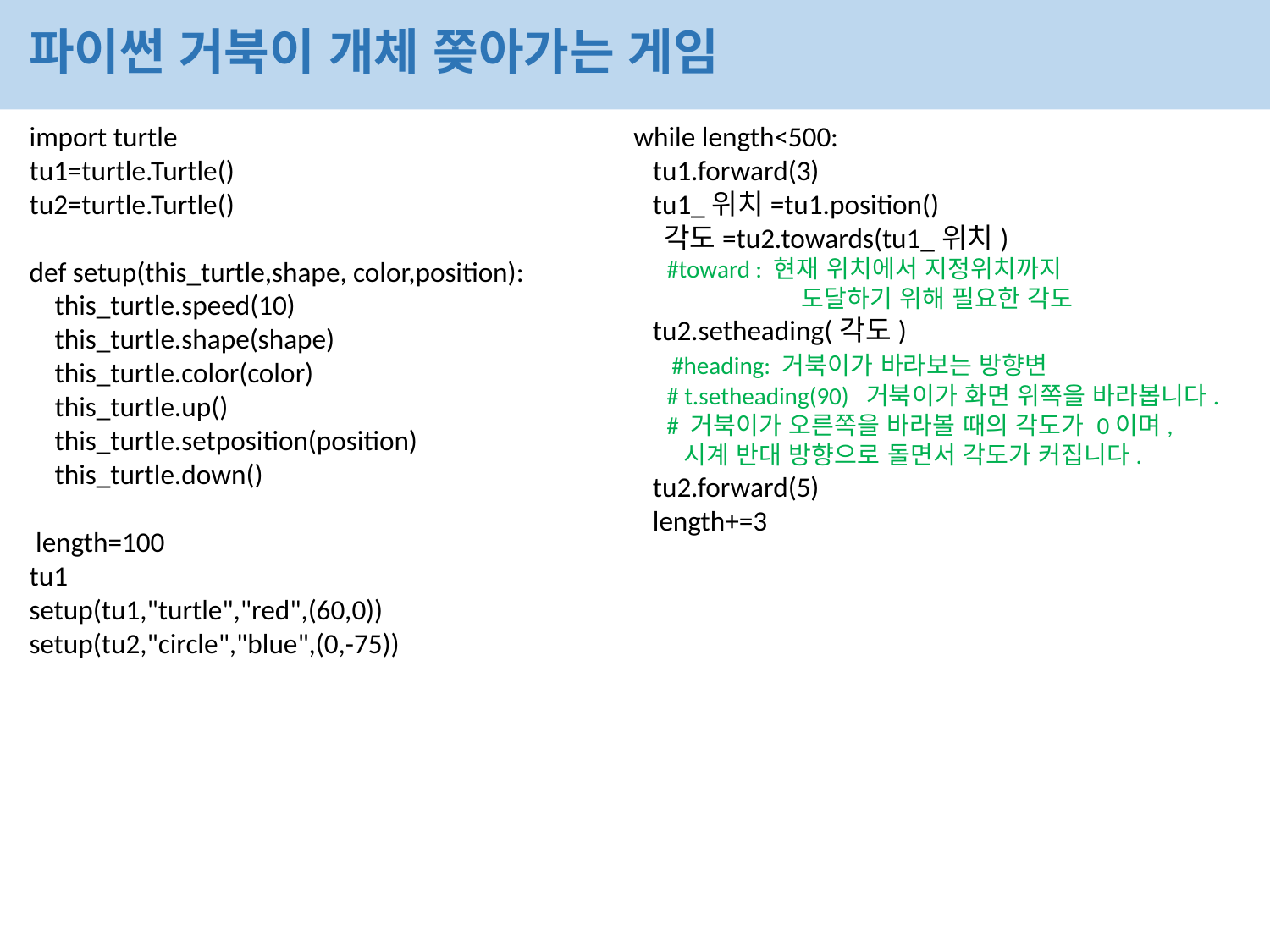

파이썬 거북이 개체 쫒아가는 게임
import turtle
tu1=turtle.Turtle()
tu2=turtle.Turtle()

def setup(this_turtle,shape, color,position):
    this_turtle.speed(10)
    this_turtle.shape(shape)
    this_turtle.color(color)
    this_turtle.up()
    this_turtle.setposition(position)
    this_turtle.down()

 length=100
tu1
setup(tu1,"turtle","red",(60,0))
setup(tu2,"circle","blue",(0,-75))

while length<500:
   tu1.forward(3)
   tu1_위치=tu1.position()
   각도=tu2.towards(tu1_위치)
      #toward : 현재 위치에서 지정위치까지
                        도달하기 위해 필요한 각도
   tu2.setheading(각도)
      #heading: 거북이가 바라보는 방향변
      # t.setheading(90)  거북이가 화면 위쪽을 바라봅니다.
      # 거북이가 오른쪽을 바라볼 때의 각도가 0이며,
        시계 반대 방향으로 돌면서 각도가 커집니다.
   tu2.forward(5)
   length+=3